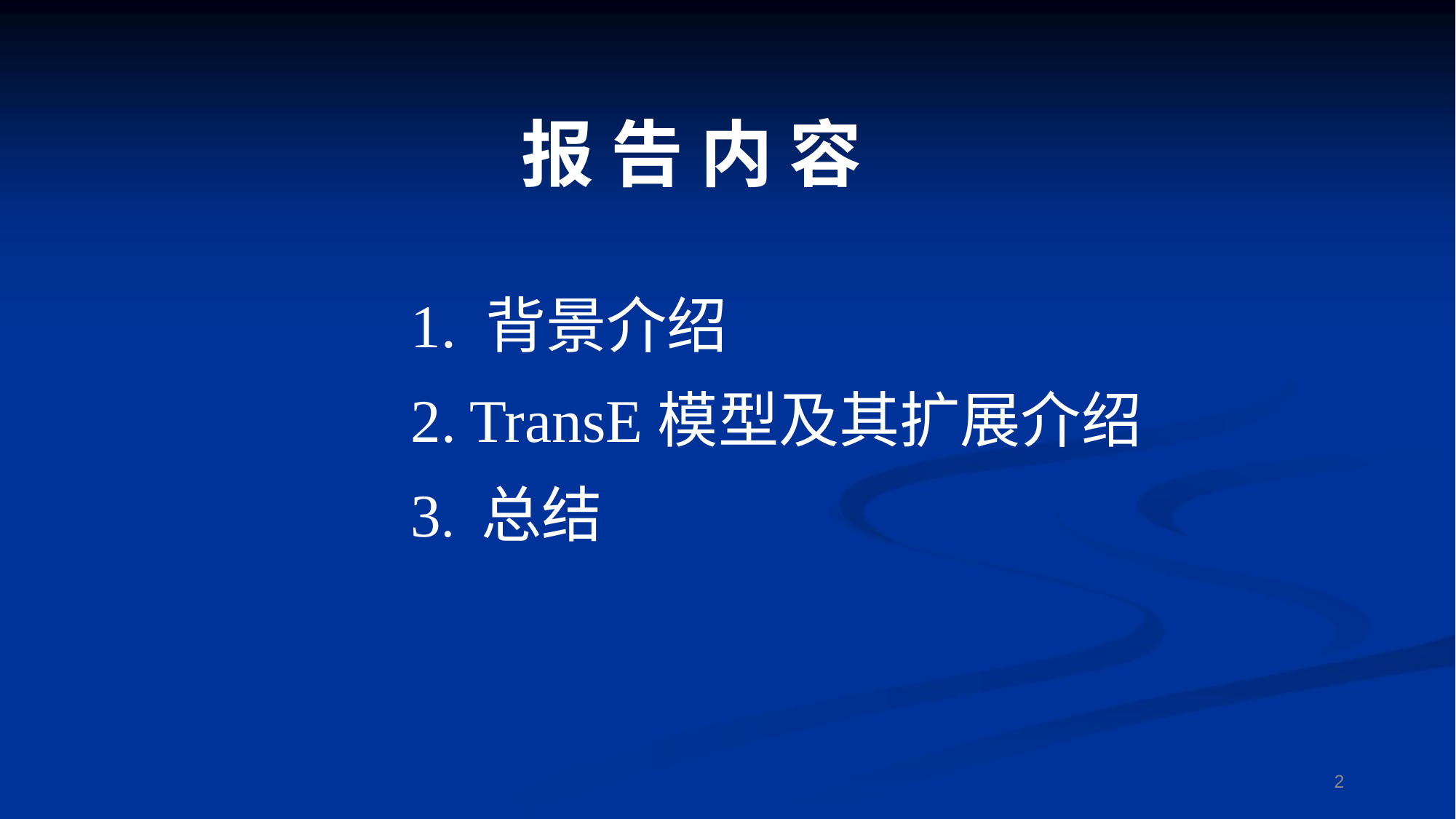

报 告 内 容
1. 背景介绍
2. TransE模型及其扩展介绍
3. 总结

2